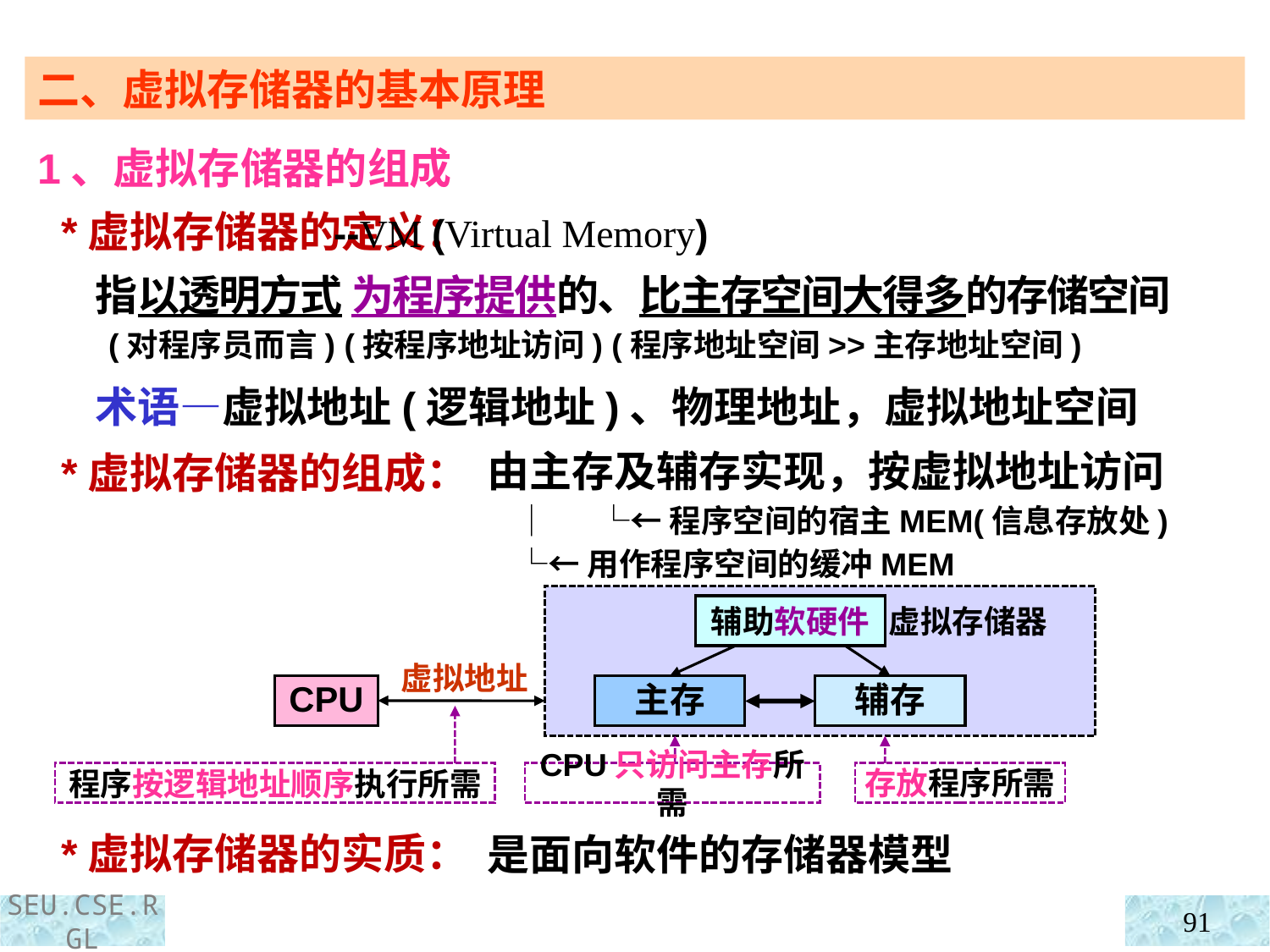

二、虚拟存储器的基本原理
1、虚拟存储器的组成
  *虚拟存储器的定义：

  *虚拟存储器的组成：

  *虚拟存储器的实质：
                         --VM (Virtual Memory)
     指以透明方式 为程序提供的、比主存空间大得多的存储空间
        (对程序员而言) (按程序地址访问) (程序地址空间>>主存地址空间)
     术语—虚拟地址(逻辑地址)、物理地址，虚拟地址空间
由主存及辅存实现，按虚拟地址访问
    │       └←程序空间的宿主MEM(信息存放处)
    └←用作程序空间的缓冲MEM
                                             虚拟存储器

辅助软硬件
虚拟地址
CPU
辅存
主存

CPU只访问主存所需
存放程序所需
程序按逻辑地址顺序执行所需
是面向软件的存储器模型
91